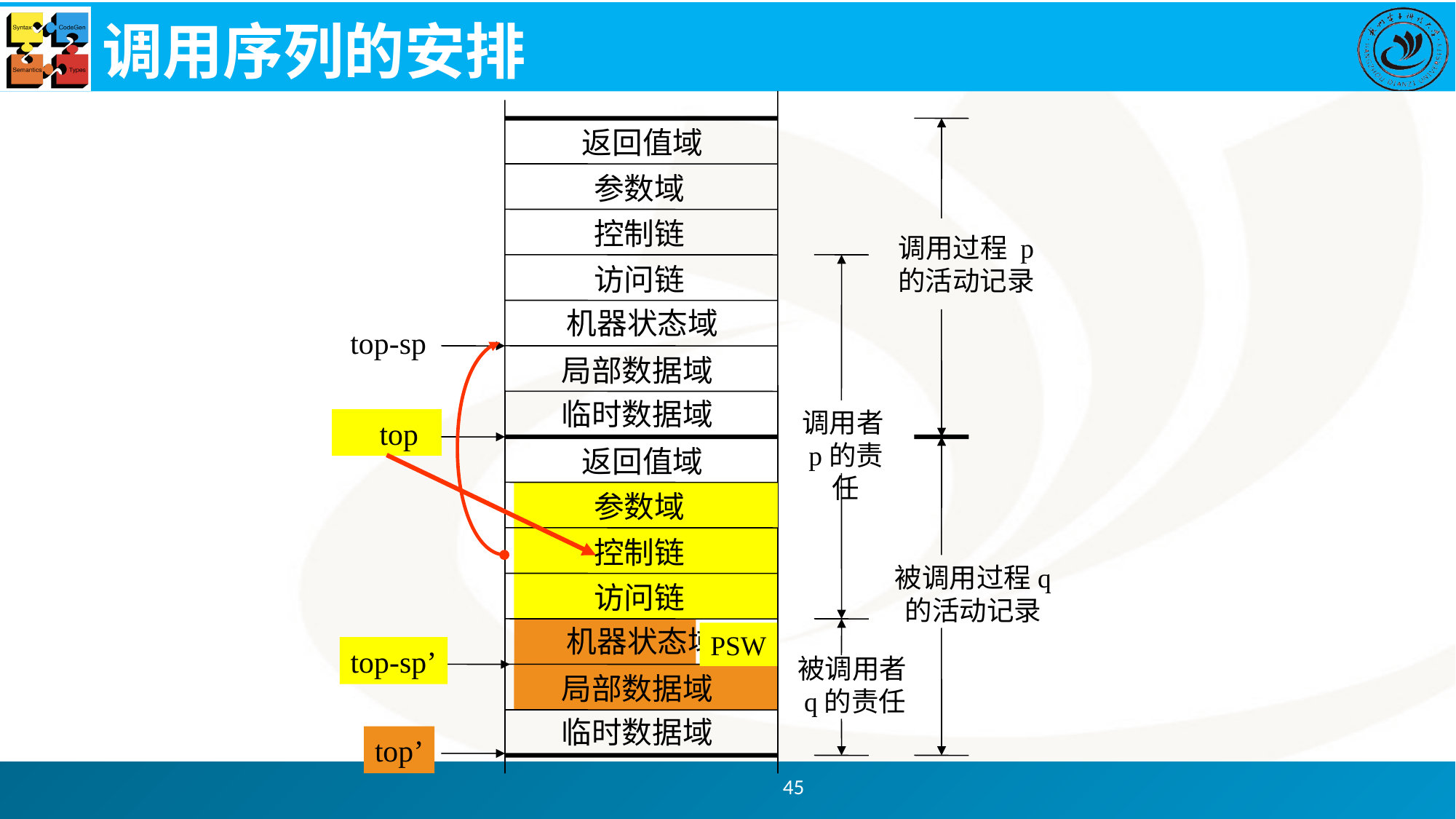

# 调用序列的安排

返回值域

参数域

控制链

访问链
机器状态域

局部数据域
临时数据域

调用过程 p
的活动记录

top-sp

调用者p的责任
top

返回值域

参数域

控制链

访问链
机器状态域

局部数据域
临时数据域

被调用过程q
的活动记录

PSW
top-sp’

被调用者q的责任

top’

45